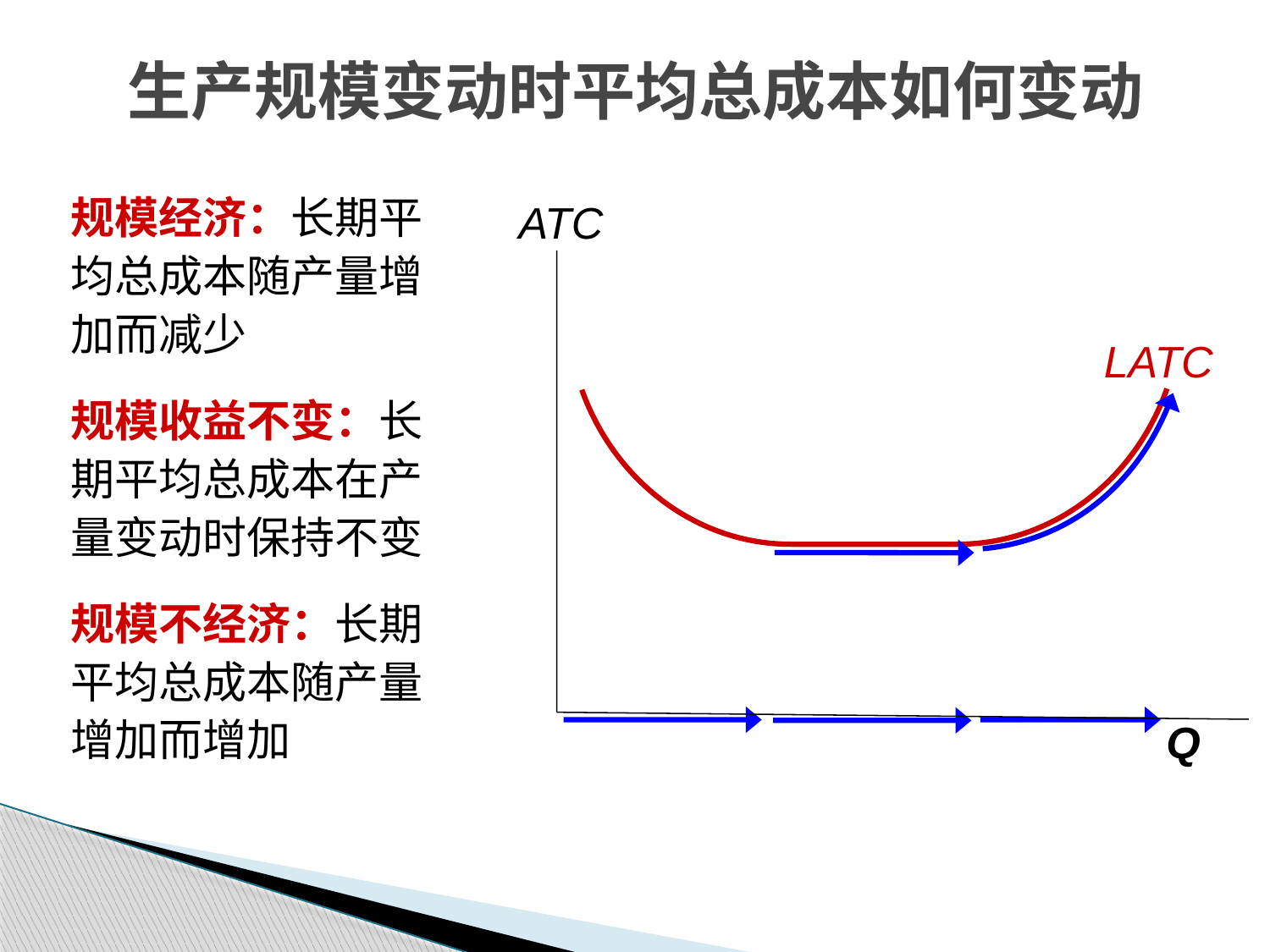

生产规模变动时平均总成本如何变动
规模经济：长期平均总成本随产量增加而减少
规模收益不变：长期平均总成本在产量变动时保持不变
规模不经济：长期平均总成本随产量增加而增加
ATC

Q

LATC